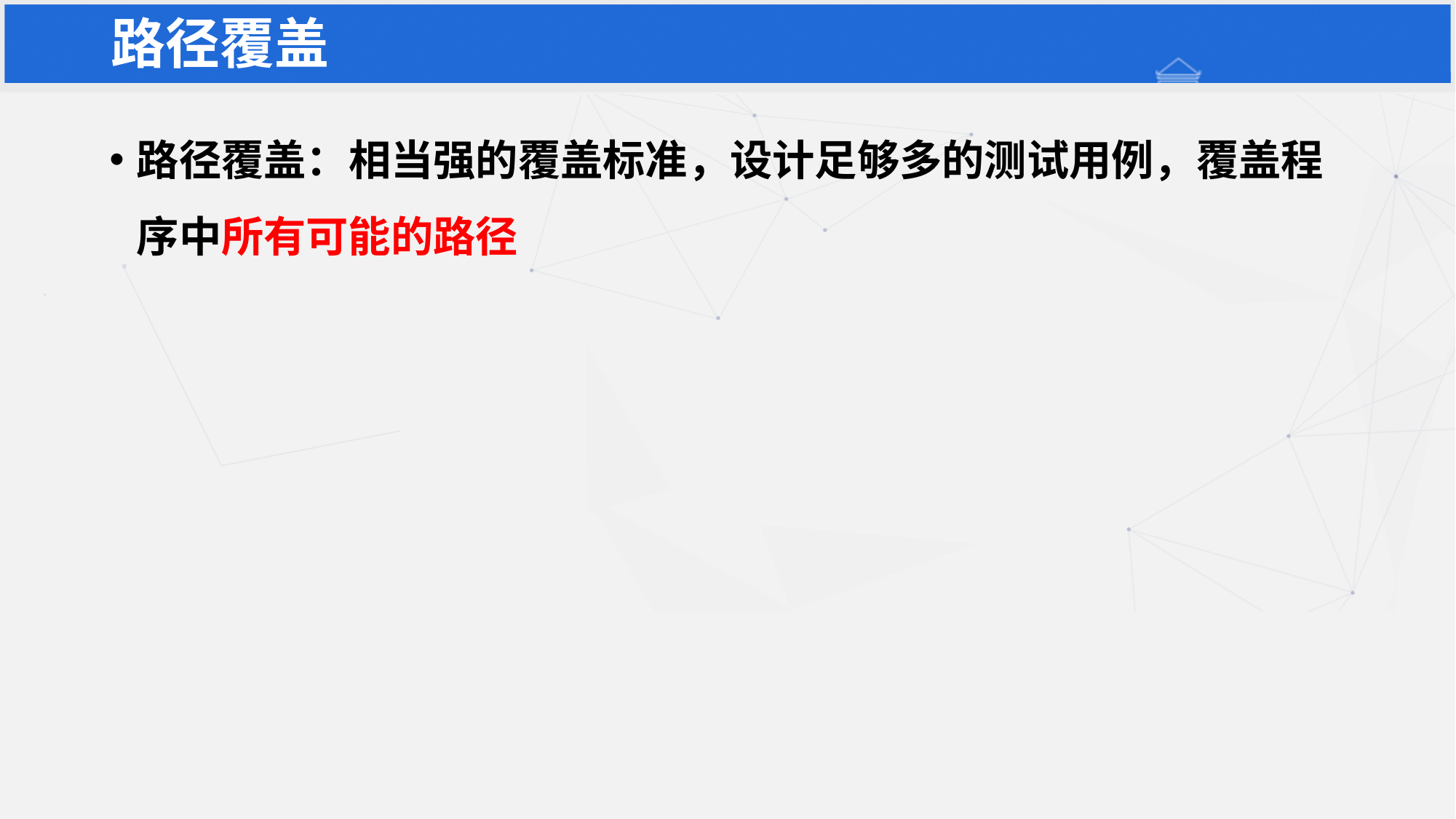

# 路径覆盖
路径覆盖：相当强的覆盖标准，设计足够多的测试用例，覆盖程序中所有可能的路径